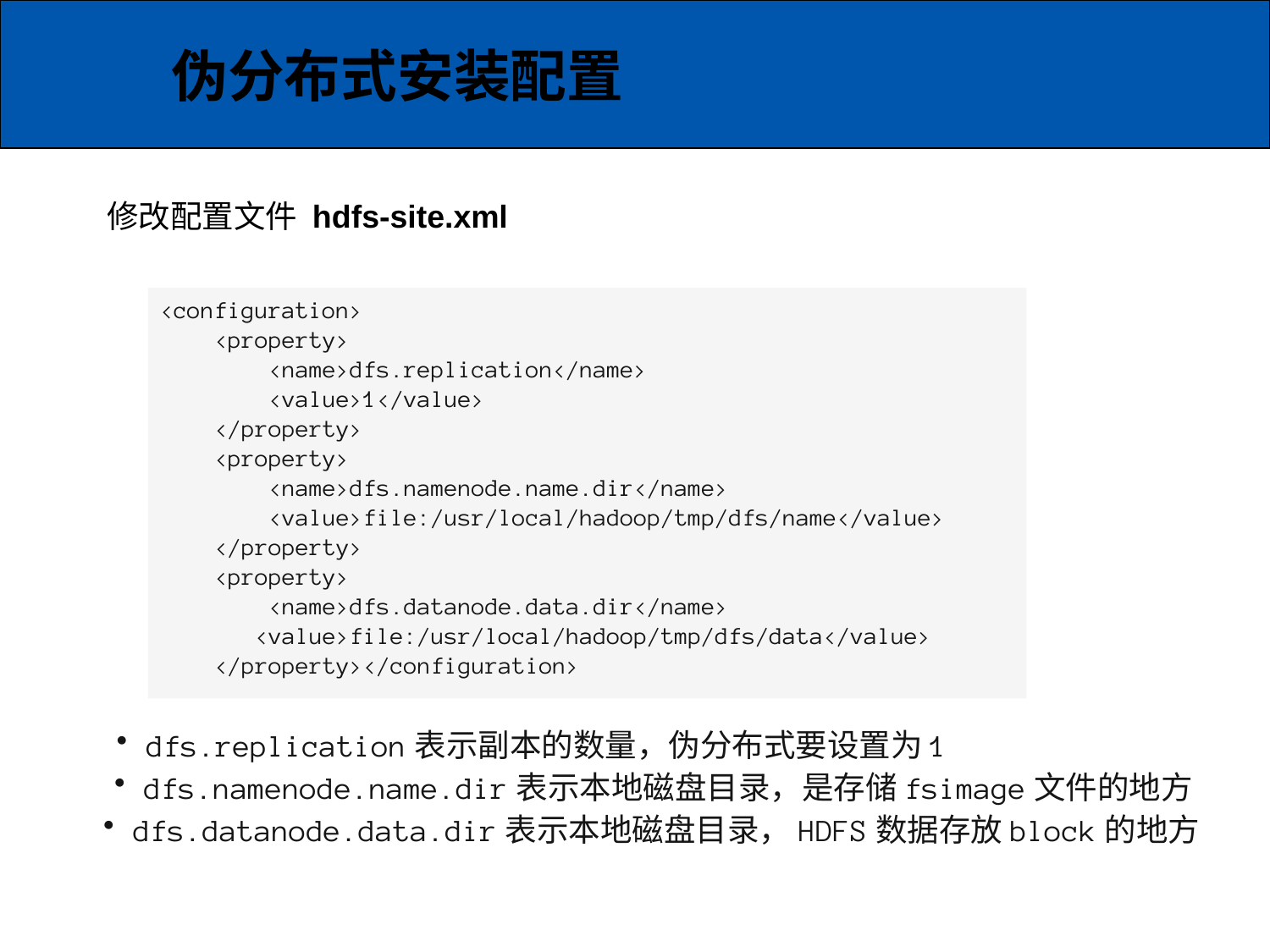

伪分布式安装配置
修改配置文件 hdfs-site.xml
<configuration>
    <property>
        <name>dfs.replication</name>
        <value>1</value>
    </property>
    <property>
        <name>dfs.namenode.name.dir</name>
        <value>file:/usr/local/hadoop/tmp/dfs/name</value>
    </property>
    <property>
        <name>dfs.datanode.data.dir</name>
       <value>file:/usr/local/hadoop/tmp/dfs/data</value>
    </property></configuration>
dfs.replication表示副本的数量，伪分布式要设置为1

dfs.namenode.name.dir表示本地磁盘目录，是存储fsimage文件的地方
dfs.datanode.data.dir表示本地磁盘目录，HDFS数据存放block的地方